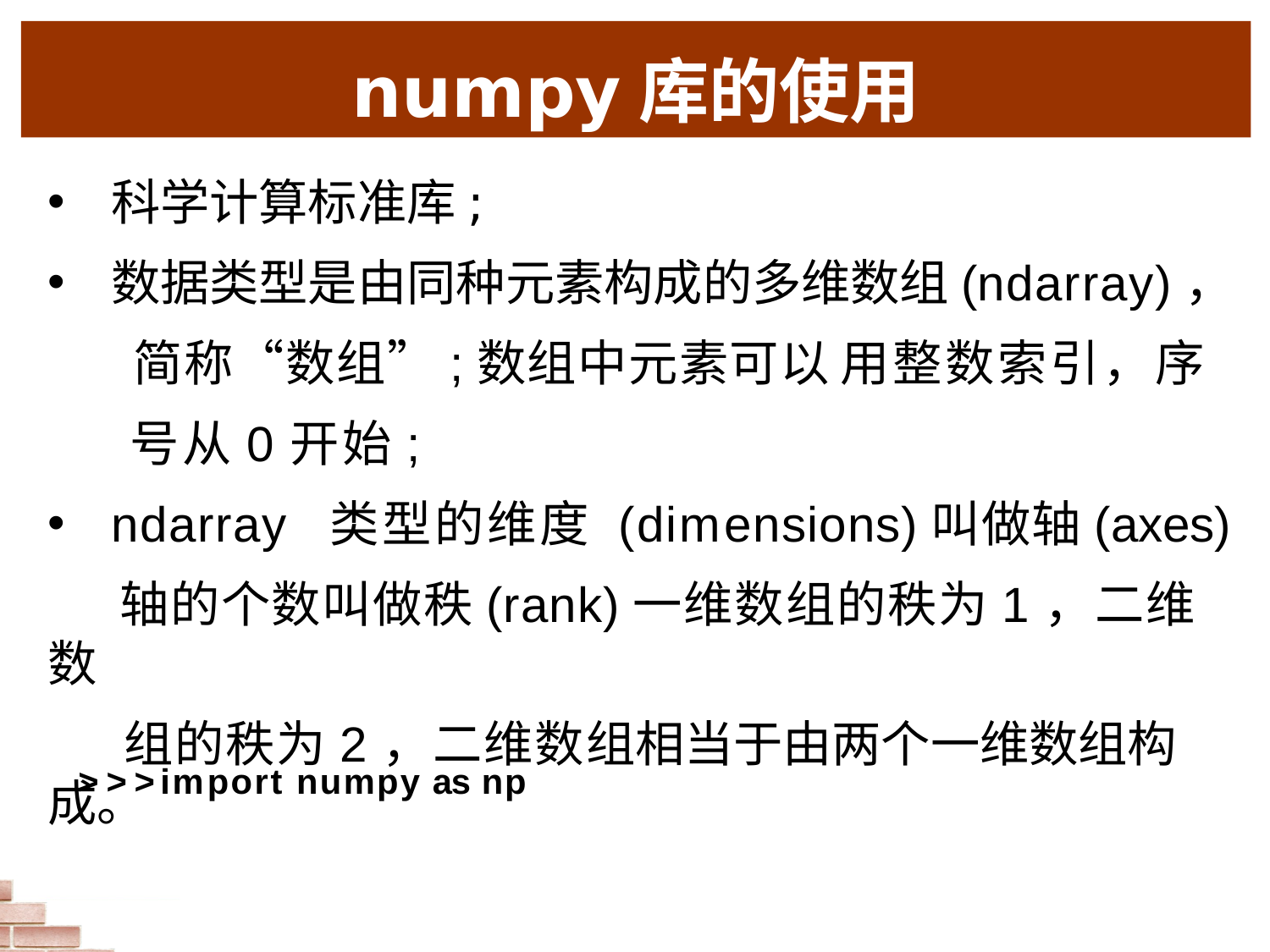

# numpy库的使用
科学计算标准库;
数据类型是由同种元素构成的多维数组(ndarray)，
      简称“数组”;数组中元素可以 用整数索引，序
     号从0开始;
ndarray  类型的维度 (dimensions)叫做轴(axes)
     轴的个数叫做秩(rank)一维数组的秩为1，二维数
     组的秩为2，二维数组相当于由两个一维数组构成。
>>>import numpy as np